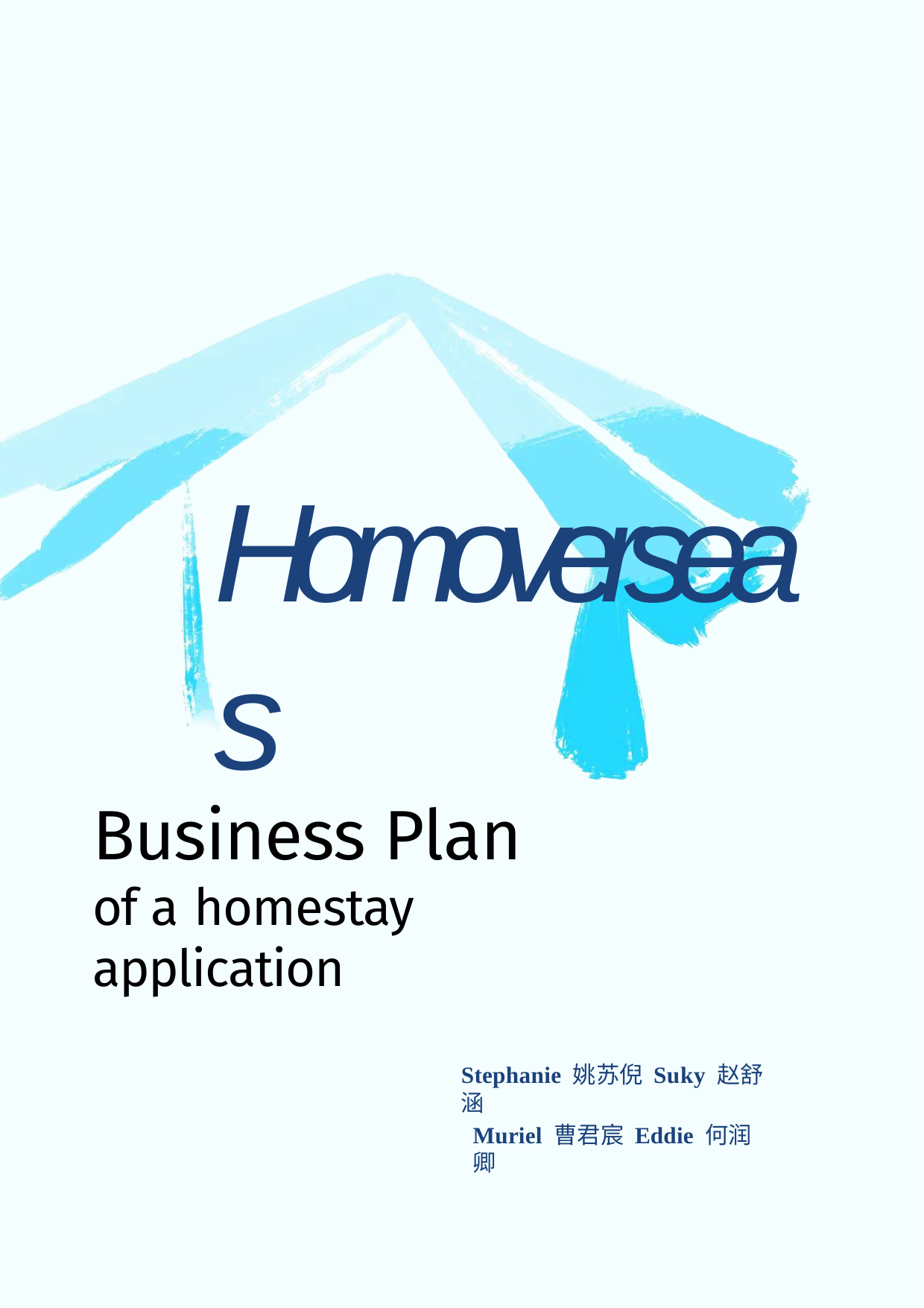

# Homoverseas
Business Plan
of a homestay application
Stephanie 姚苏倪 Suky 赵舒涵
Muriel 曹君宸 Eddie 何润卿